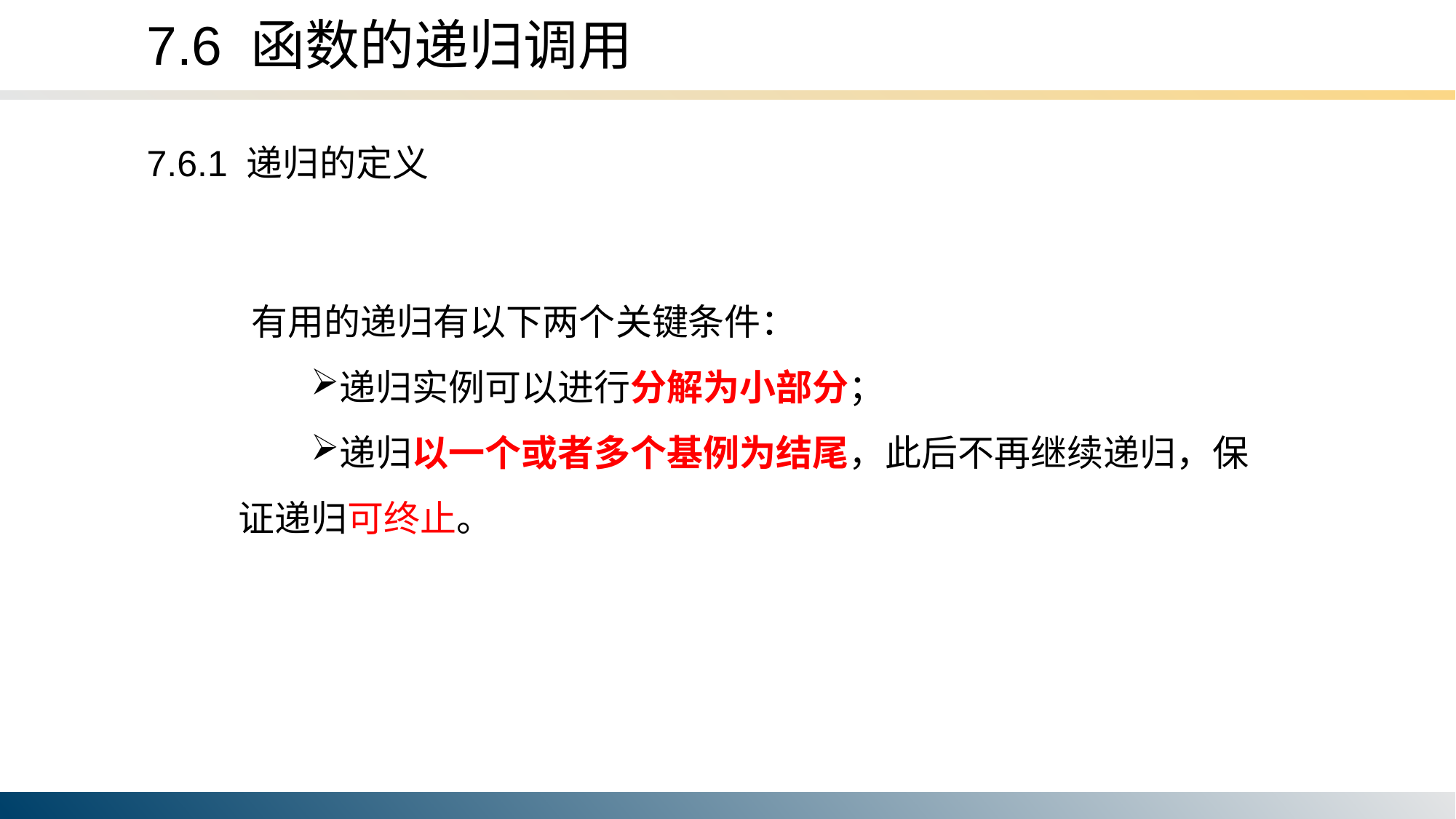

7.6 函数的递归调用
7.6.1 递归的定义
有用的递归有以下两个关键条件：
递归实例可以进行分解为小部分；
递归以一个或者多个基例为结尾，此后不再继续递归，保证递归可终止。